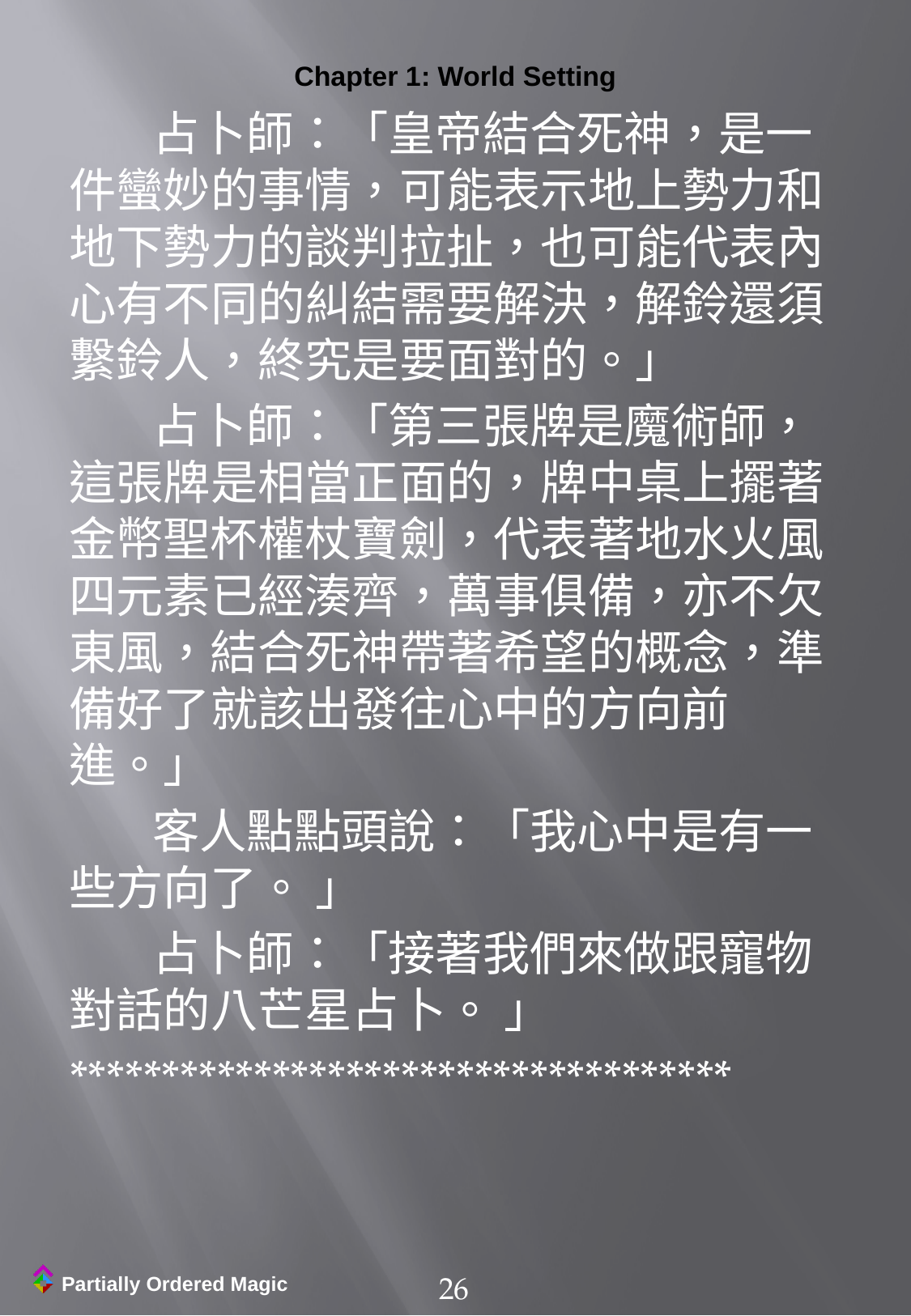

# Chapter 1: World Setting
占卜師：「皇帝結合死神，是一件蠻妙的事情，可能表示地上勢力和地下勢力的談判拉扯，也可能代表內心有不同的糾結需要解決，解鈴還須繫鈴人，終究是要面對的。」
占卜師：「第三張牌是魔術師，這張牌是相當正面的，牌中桌上擺著金幣聖杯權杖寶劍，代表著地水火風四元素已經湊齊，萬事俱備，亦不欠東風，結合死神帶著希望的概念，準備好了就該出發往心中的方向前進。」
客人點點頭說：「我心中是有一些方向了。 」
占卜師：「接著我們來做跟寵物對話的八芒星占卜。 」
************************************